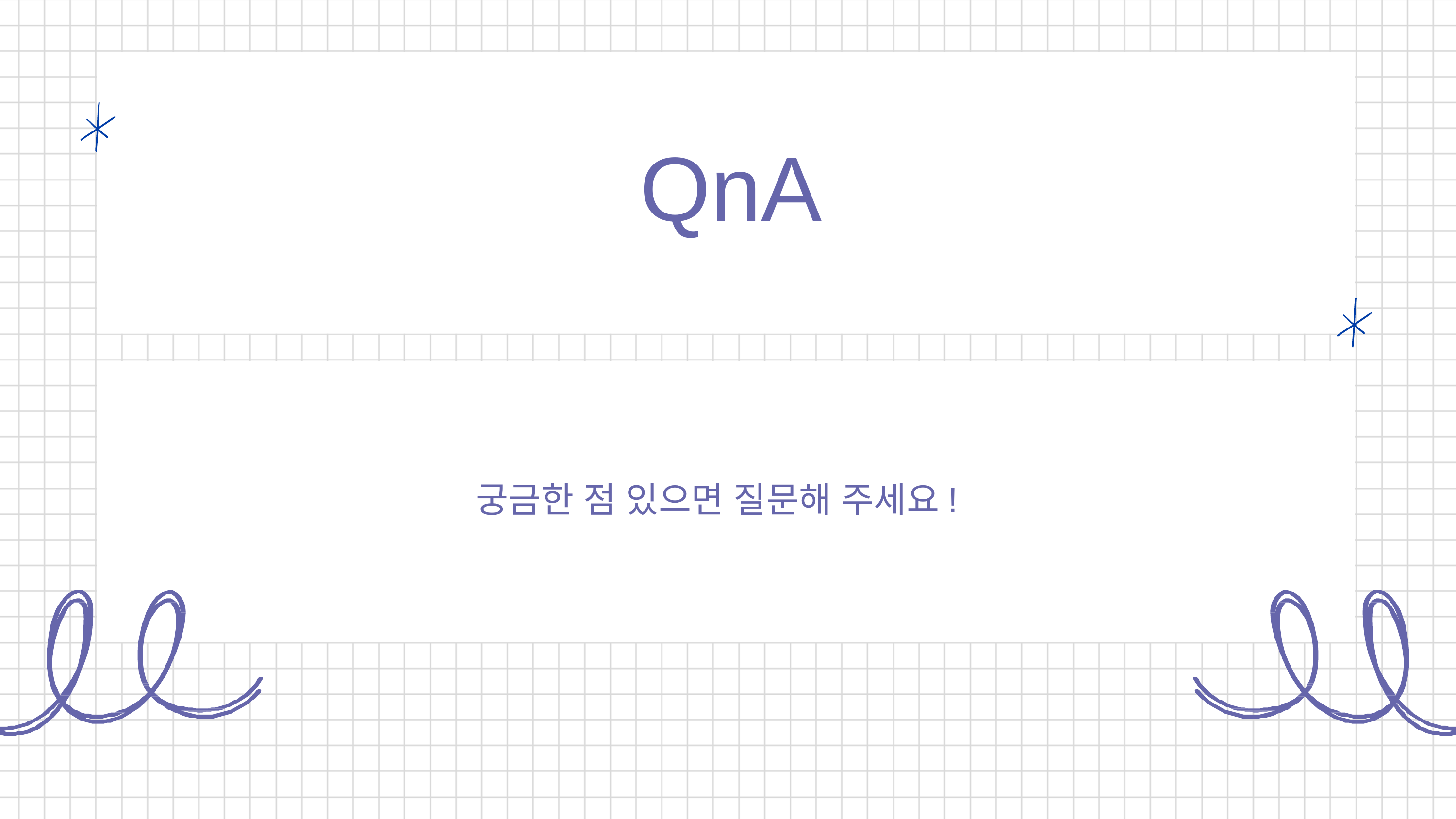

QnA

# 궁금한 점 있으면 질문해 주세요!